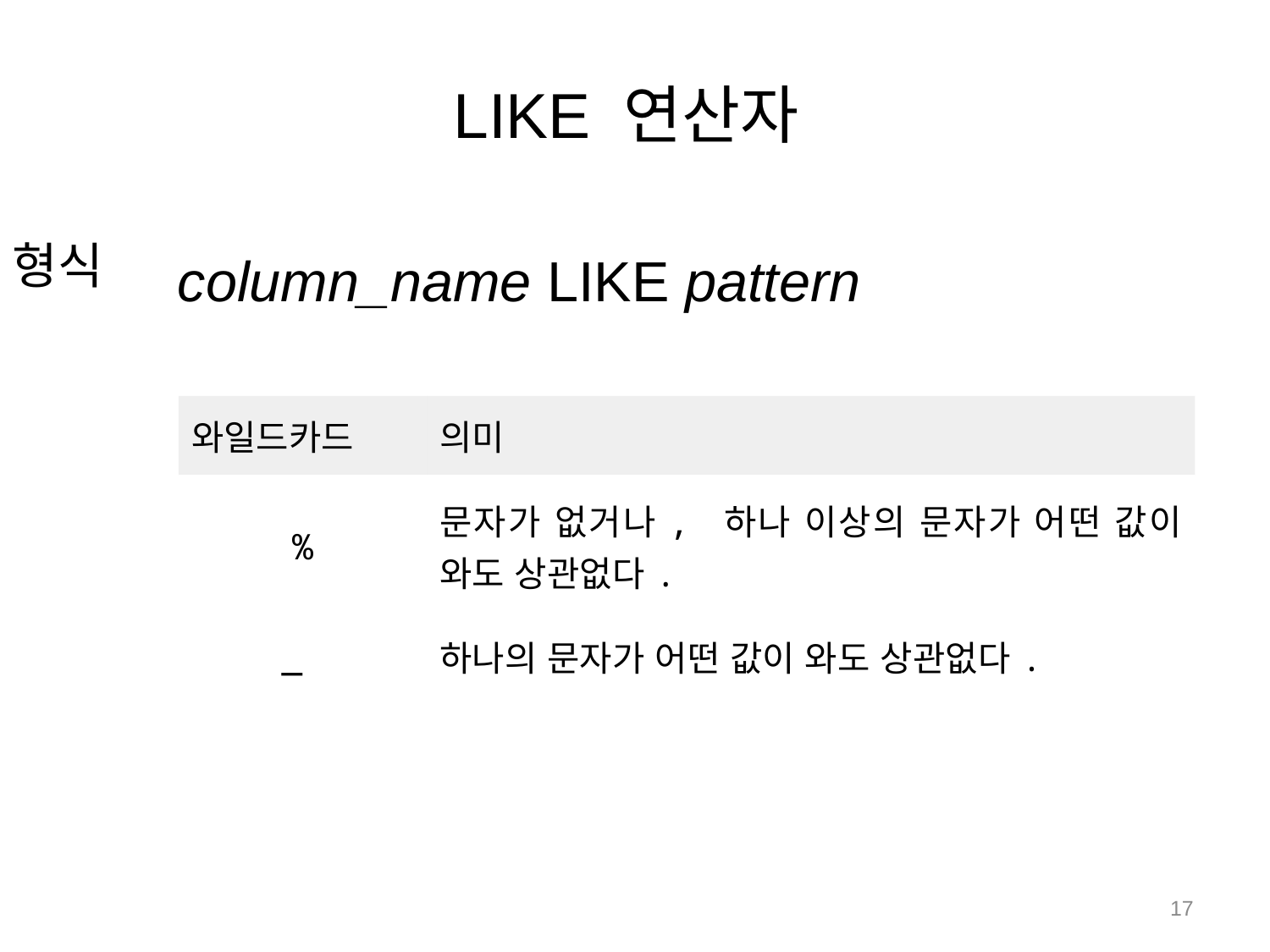

# LIKE 연산자
형식
column_name LIKE pattern

| 와일드카드 | 의미 |
| --- | --- |
| % | 문자가 없거나, 하나 이상의 문자가 어떤 값이 와도 상관없다. |
| \_ | 하나의 문자가 어떤 값이 와도 상관없다. |
17